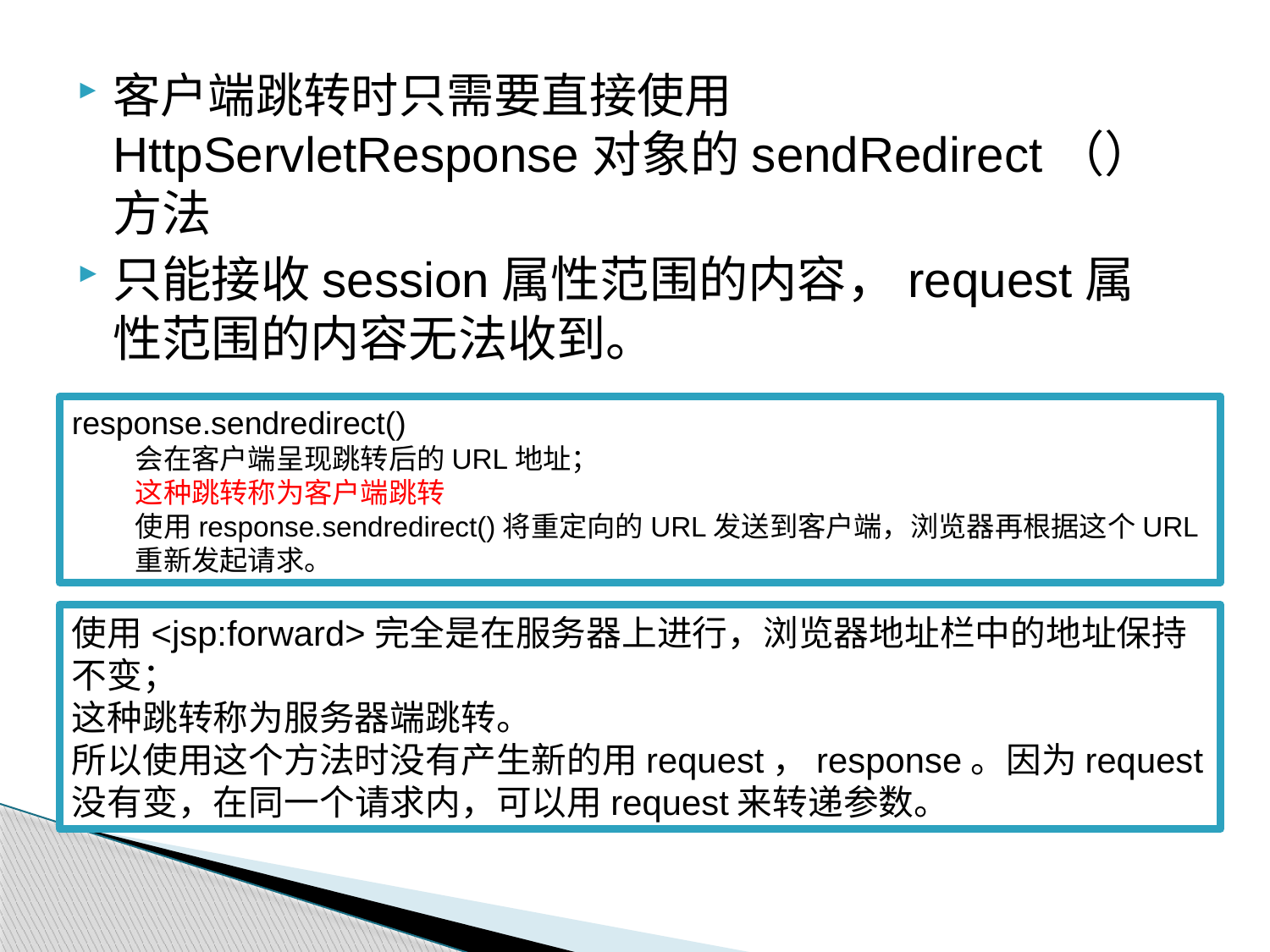

#
客户端跳转时只需要直接使用HttpServletResponse对象的sendRedirect（）方法
只能接收session属性范围的内容，request属性范围的内容无法收到。
response.sendredirect()
会在客户端呈现跳转后的URL地址；
这种跳转称为客户端跳转
使用response.sendredirect()将重定向的URL发送到客户端，浏览器再根据这个URL重新发起请求。
使用<jsp:forward>完全是在服务器上进行，浏览器地址栏中的地址保持不变；
这种跳转称为服务器端跳转。
所以使用这个方法时没有产生新的用request，response。因为request没有变，在同一个请求内，可以用request来转递参数。